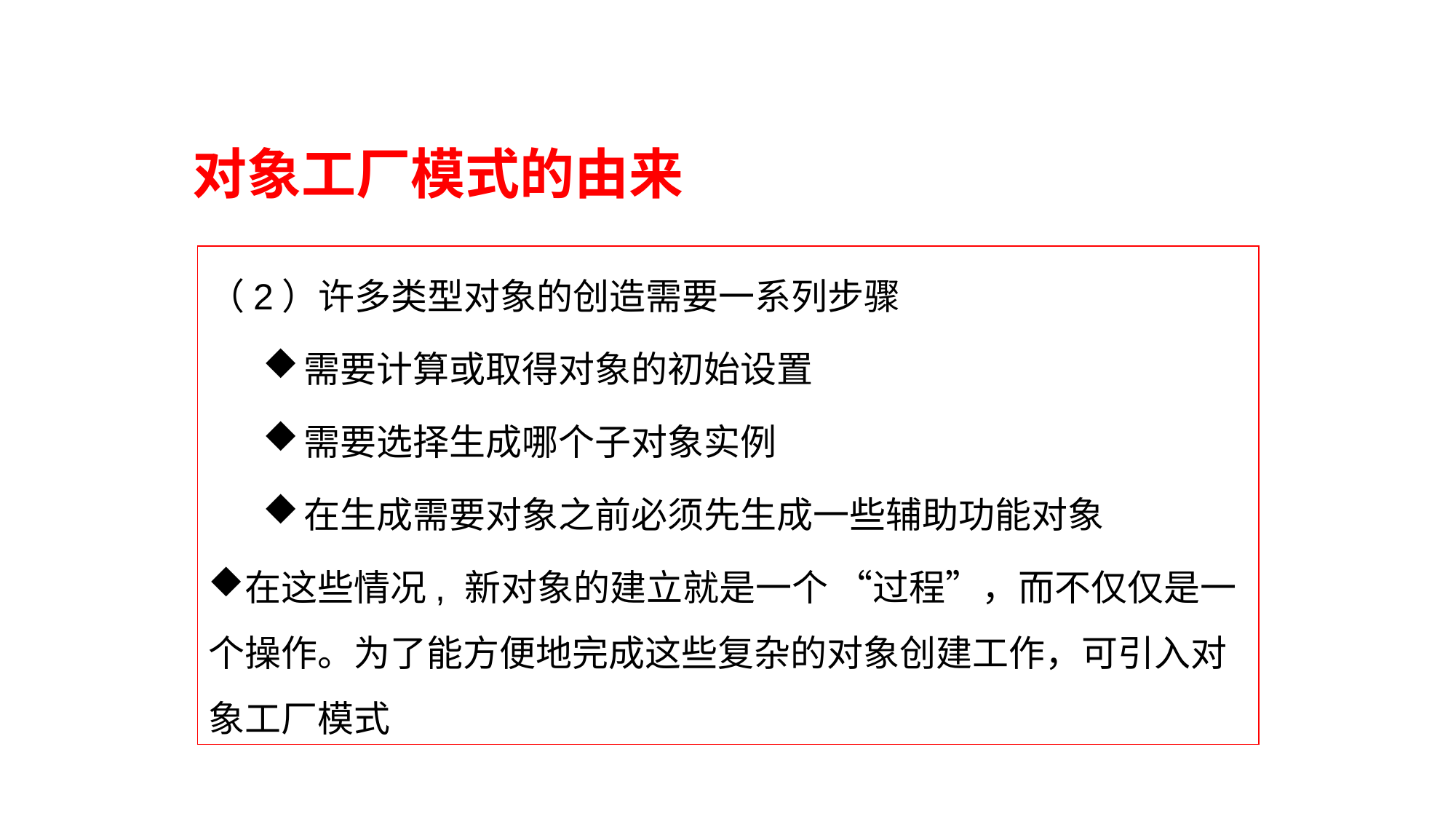

对象工厂模式的由来
（2）许多类型对象的创造需要一系列步骤
需要计算或取得对象的初始设置
需要选择生成哪个子对象实例
在生成需要对象之前必须先生成一些辅助功能对象
在这些情况, 新对象的建立就是一个 “过程”，而不仅仅是一个操作。为了能方便地完成这些复杂的对象创建工作，可引入对象工厂模式
13